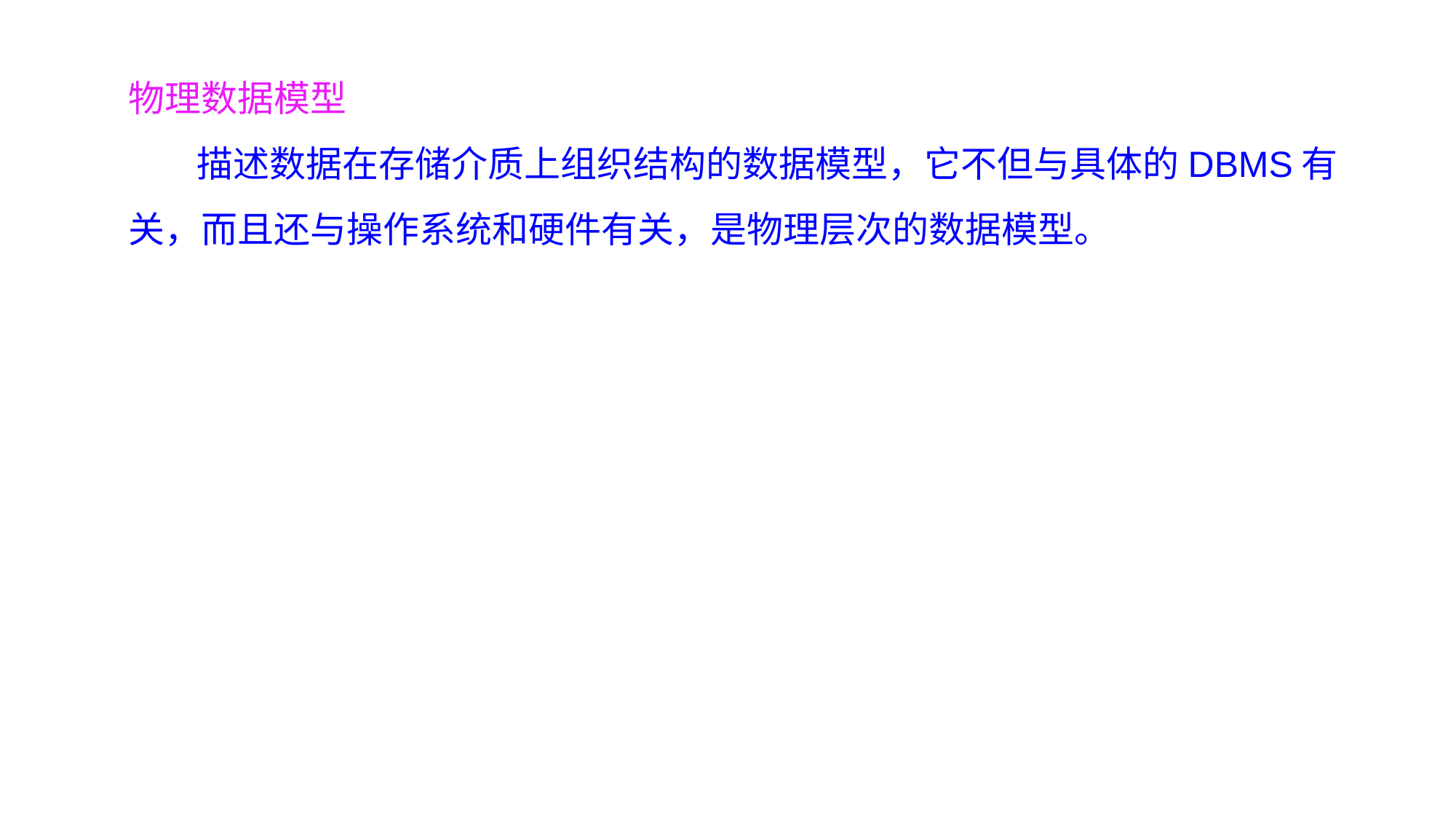

物理数据模型
描述数据在存储介质上组织结构的数据模型，它不但与具体的DBMS有关，而且还与操作系统和硬件有关，是物理层次的数据模型。